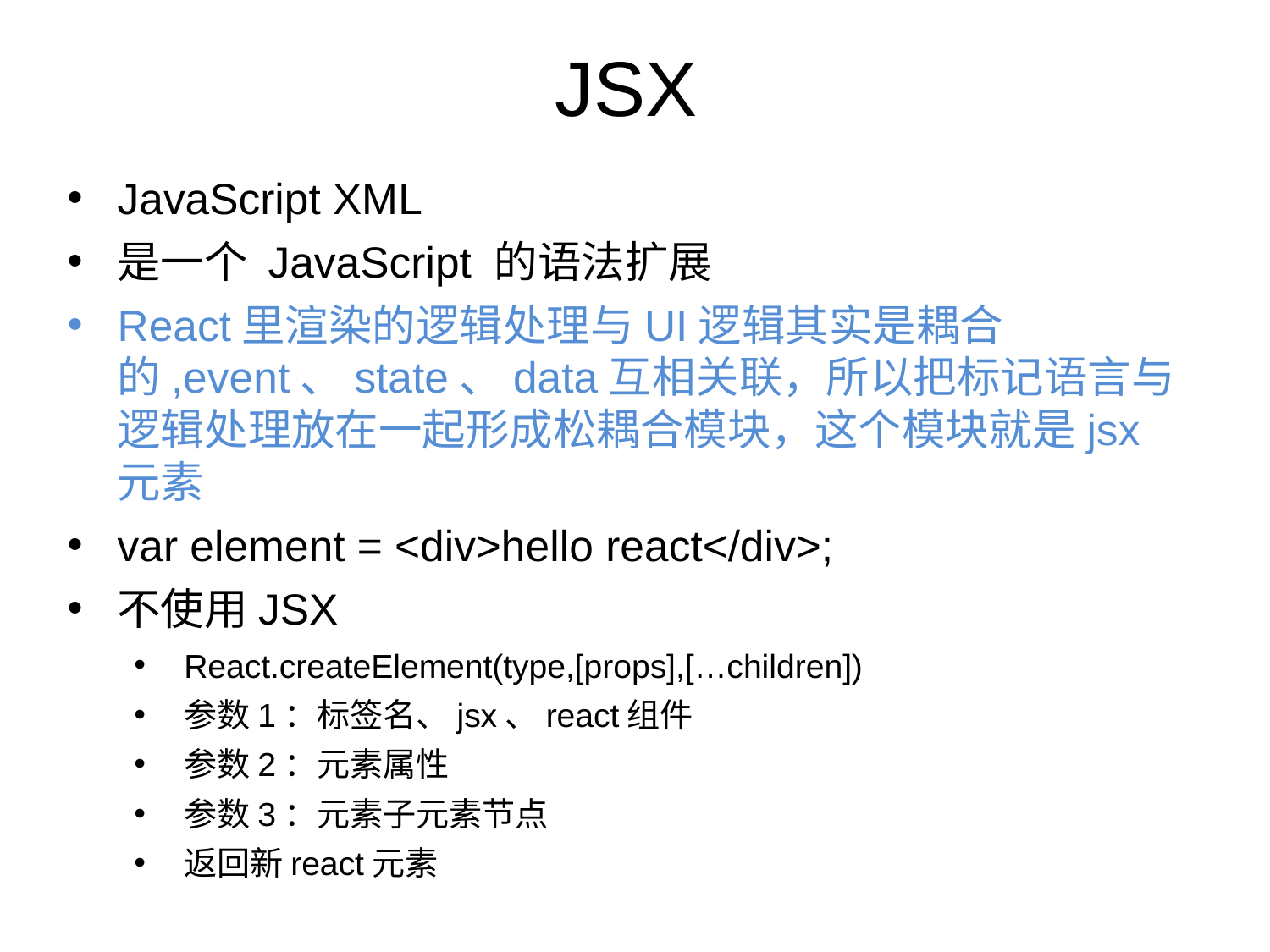

JSX
JavaScript XML
是一个 JavaScript 的语法扩展
React里渲染的逻辑处理与UI逻辑其实是耦合的,event、state、data互相关联，所以把标记语言与逻辑处理放在一起形成松耦合模块，这个模块就是jsx元素
var element = <div>hello react</div>;
不使用JSX
React.createElement(type,[props],[…children])
参数1：标签名、jsx、react组件
参数2：元素属性
参数3：元素子元素节点
返回新react元素